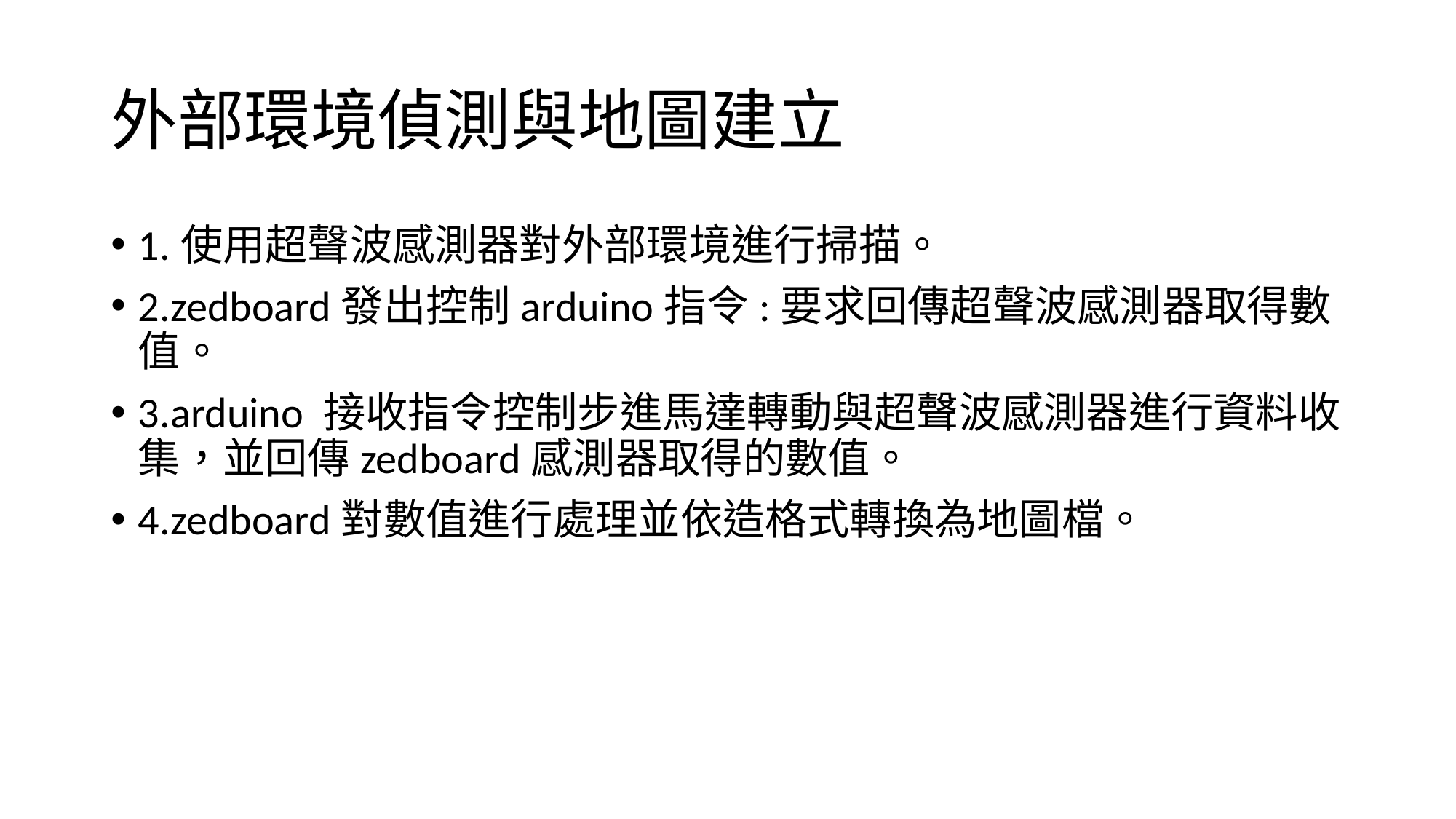

# 外部環境偵測與地圖建立
1.使用超聲波感測器對外部環境進行掃描。
2.zedboard發出控制arduino指令:要求回傳超聲波感測器取得數值。
3.arduino 接收指令控制步進馬達轉動與超聲波感測器進行資料收集，並回傳zedboard感測器取得的數值。
4.zedboard對數值進行處理並依造格式轉換為地圖檔。